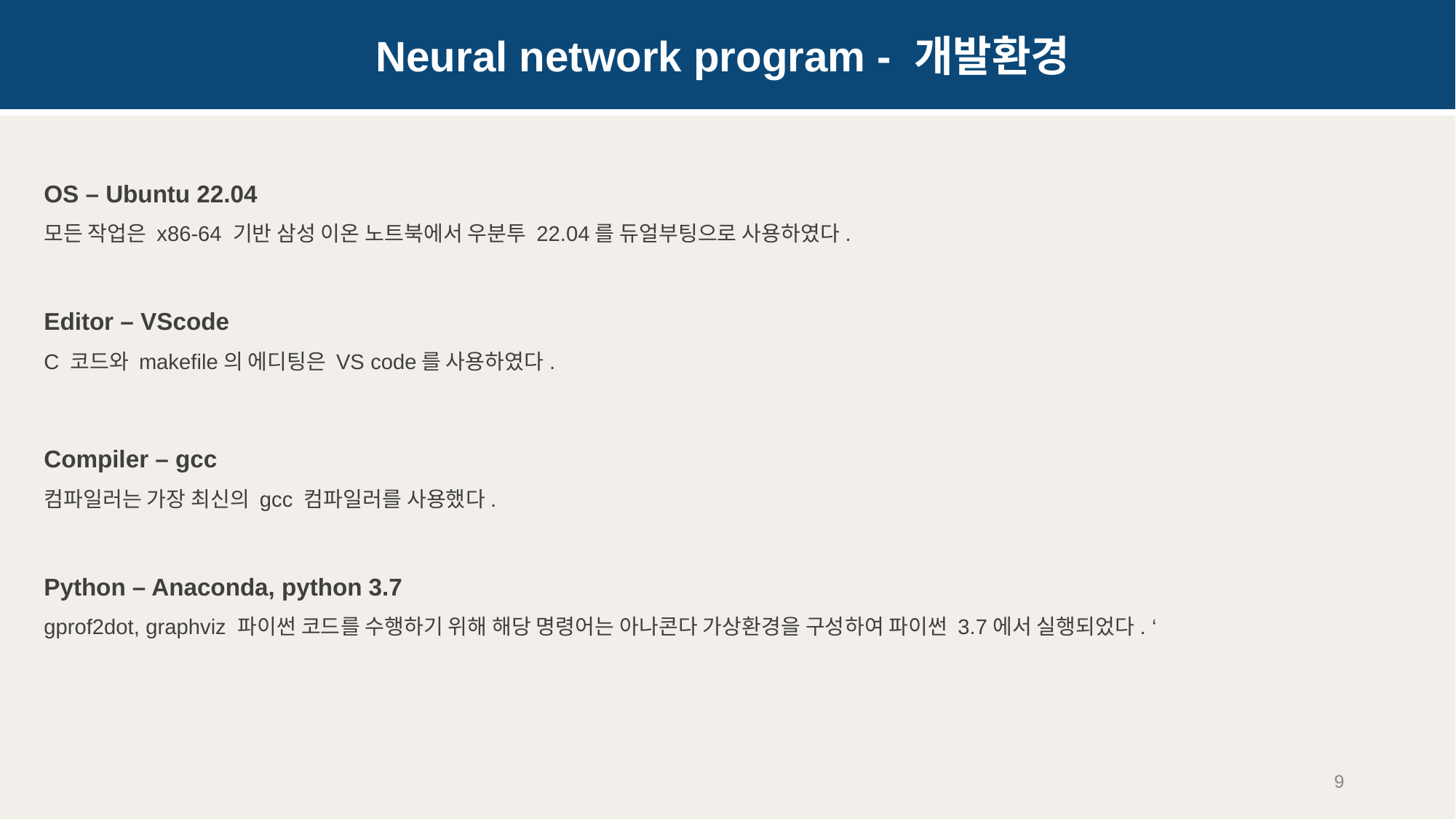

Neural network program - 개발환경
OS – Ubuntu 22.04
모든 작업은 x86-64 기반 삼성 이온 노트북에서 우분투 22.04를 듀얼부팅으로 사용하였다.
Editor – VScode
C 코드와 makefile의 에디팅은 VS code를 사용하였다.
Compiler – gcc
컴파일러는 가장 최신의 gcc 컴파일러를 사용했다.
Python – Anaconda, python 3.7
gprof2dot, graphviz 파이썬 코드를 수행하기 위해 해당 명령어는 아나콘다 가상환경을 구성하여 파이썬 3.7에서 실행되었다. ‘
9